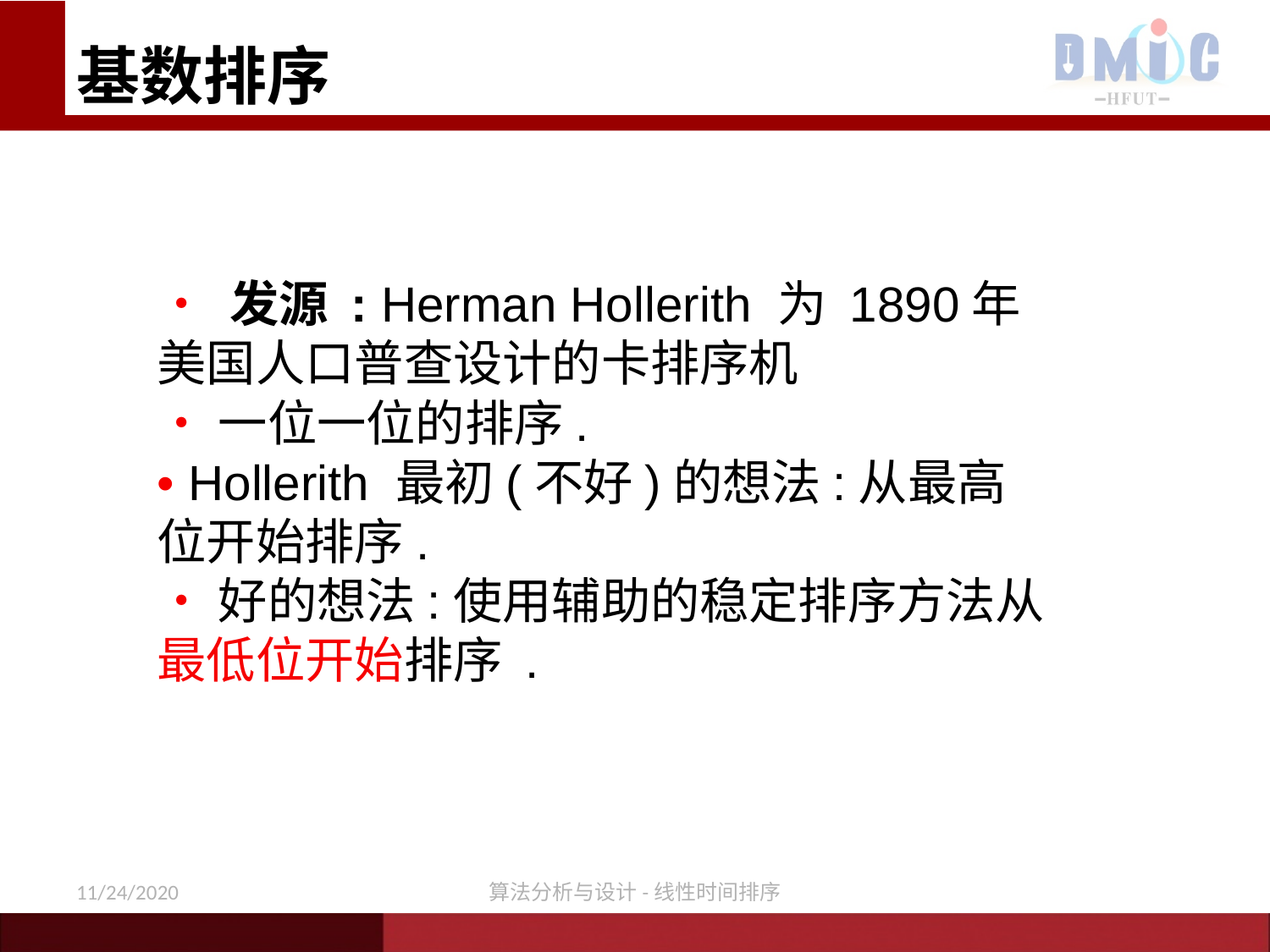

基数排序
• 发源 : Herman Hollerith 为 1890年美国人口普查设计的卡排序机
•一位一位的排序.
• Hollerith 最初(不好)的想法:从最高位开始排序.
•好的想法:使用辅助的稳定排序方法从 最低位开始排序 .
11/24/2020
算法分析与设计-线性时间排序